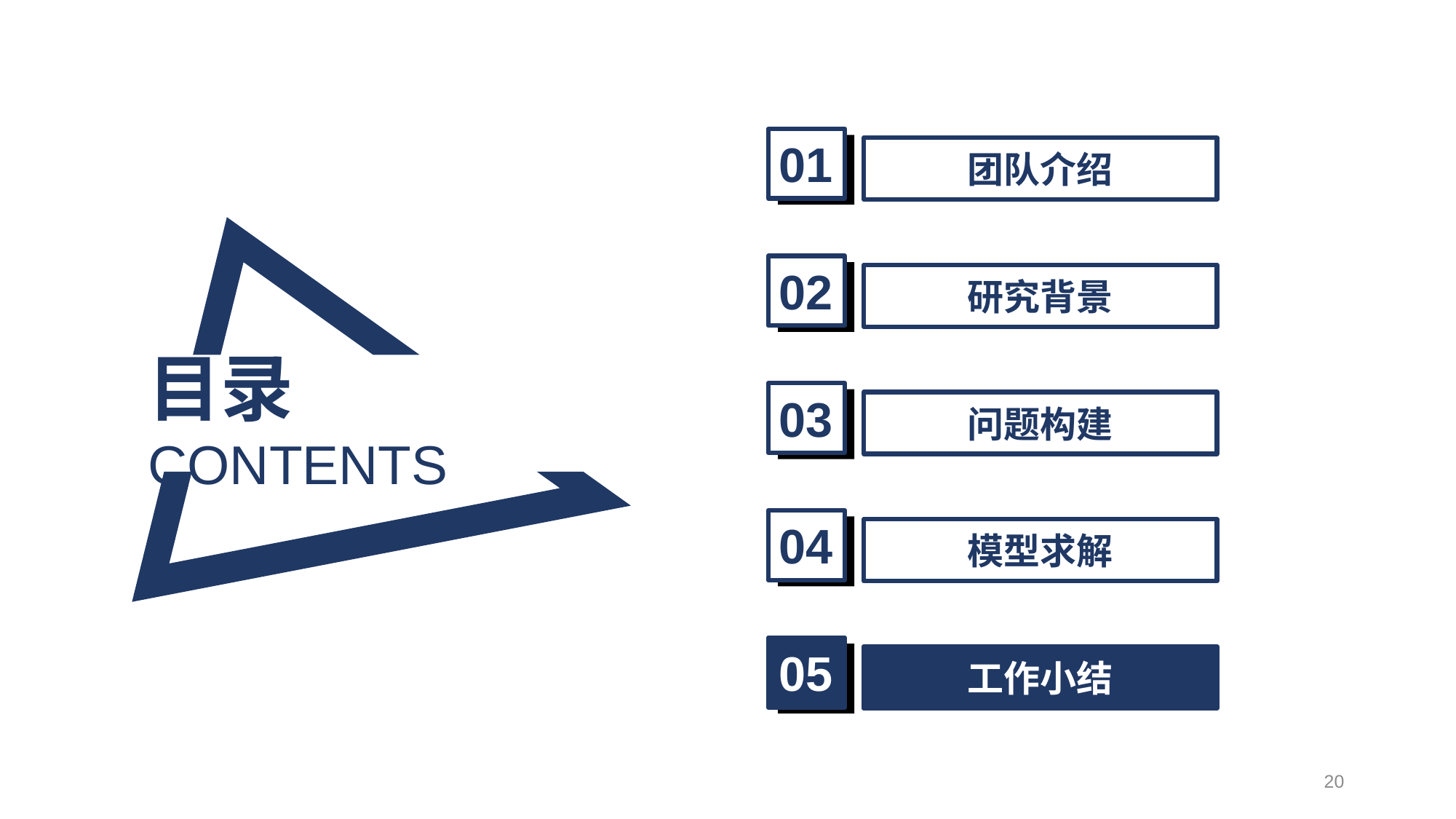

01

团队介绍

目录 CONTENTS
02

研究背景
03

问题构建
04

模型求解
05

工作小结
20